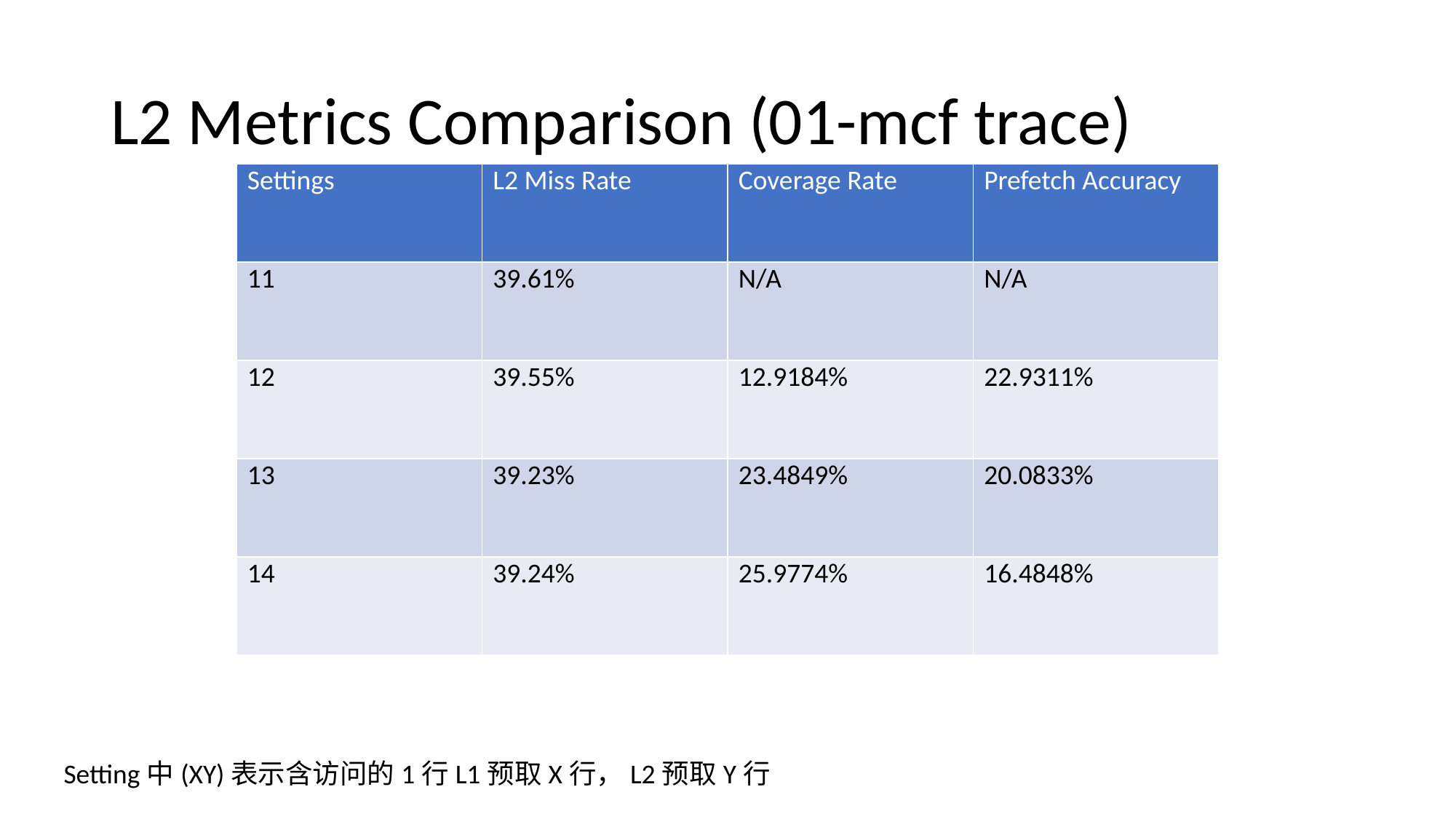

# L2 Metrics Comparison (01-mcf trace)
| Settings | L2 Miss Rate | Coverage Rate | Prefetch Accuracy |
| --- | --- | --- | --- |
| 11 | 39.61% | N/A | N/A |
| 12 | 39.55% | 12.9184% | 22.9311% |
| 13 | 39.23% | 23.4849% | 20.0833% |
| 14 | 39.24% | 25.9774% | 16.4848% |
Setting中(XY)表示含访问的1行L1预取X行，L2预取Y行